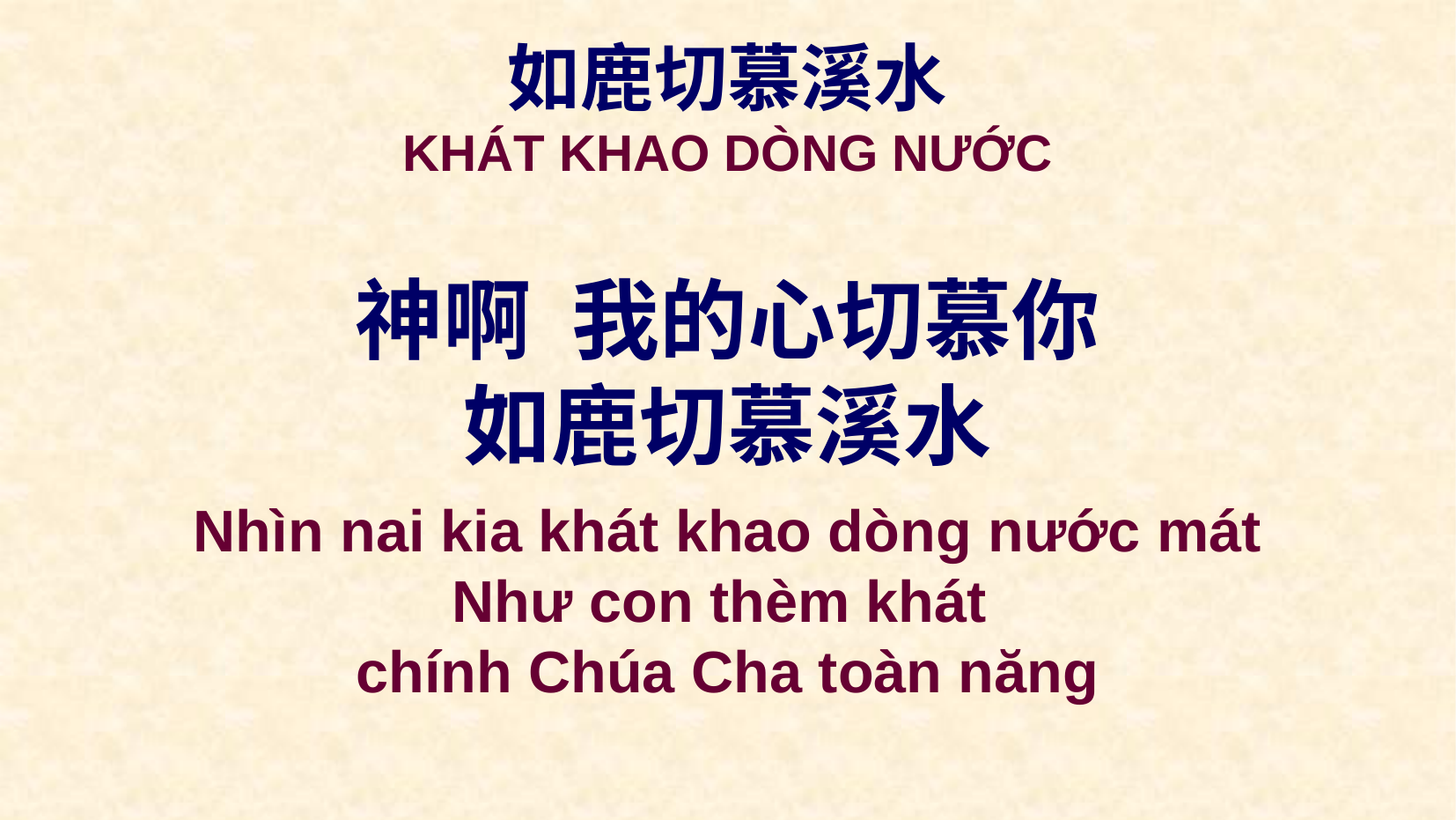

如鹿切慕溪水
KHÁT KHAO DÒNG NƯỚC
神啊  我的心切慕你
如鹿切慕溪水
Nhìn nai kia khát khao dòng nước mát
Như con thèm khát
chính Chúa Cha toàn năng